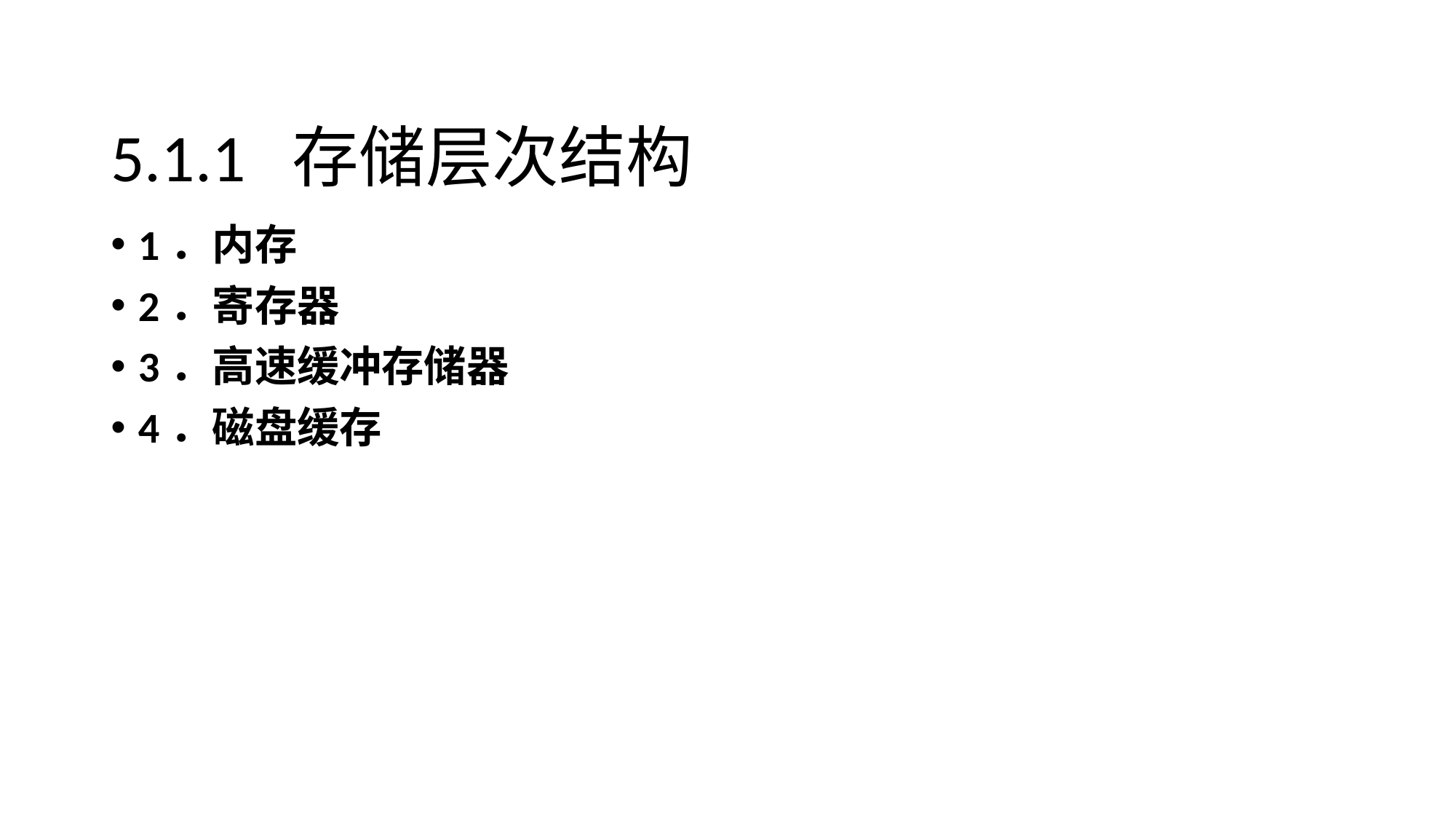

5.1.1  存储层次结构
1．内存
2．寄存器
3．高速缓冲存储器
4．磁盘缓存
2